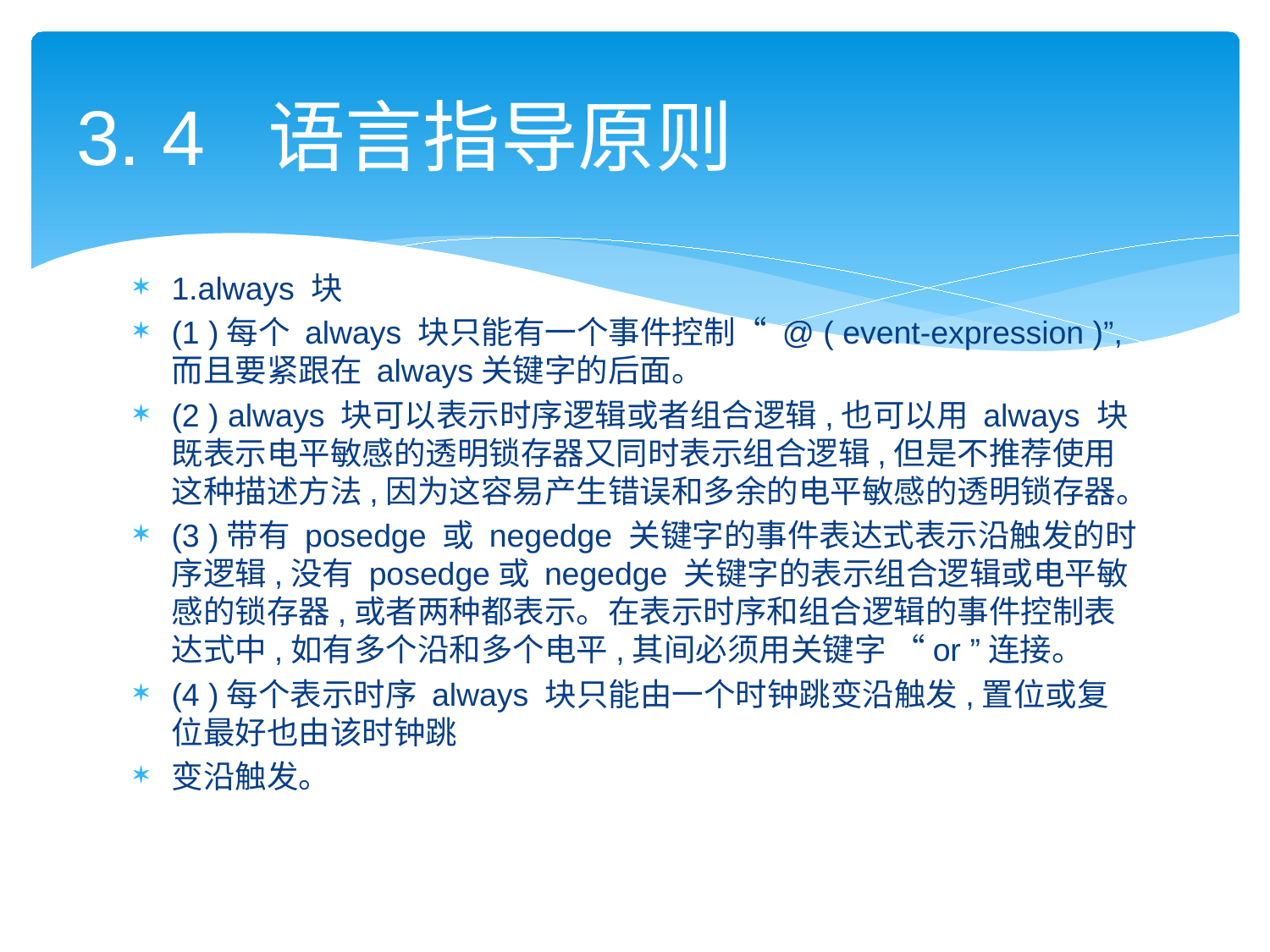

# 3. 4  语言指导原则
1.always 块
(1 )每个 always 块只能有一个事件控制“ @ ( event-expression )”,而且要紧跟在 always关键字的后面。
(2 ) always 块可以表示时序逻辑或者组合逻辑,也可以用 always 块既表示电平敏感的透明锁存器又同时表示组合逻辑,但是不推荐使用这种描述方法,因为这容易产生错误和多余的电平敏感的透明锁存器。
(3 )带有 posedge 或 negedge 关键字的事件表达式表示沿触发的时序逻辑,没有 posedge或 negedge 关键字的表示组合逻辑或电平敏感的锁存器,或者两种都表示。在表示时序和组合逻辑的事件控制表达式中,如有多个沿和多个电平,其间必须用关键字 “or ”连接。
(4 )每个表示时序 always 块只能由一个时钟跳变沿触发,置位或复位最好也由该时钟跳
变沿触发。